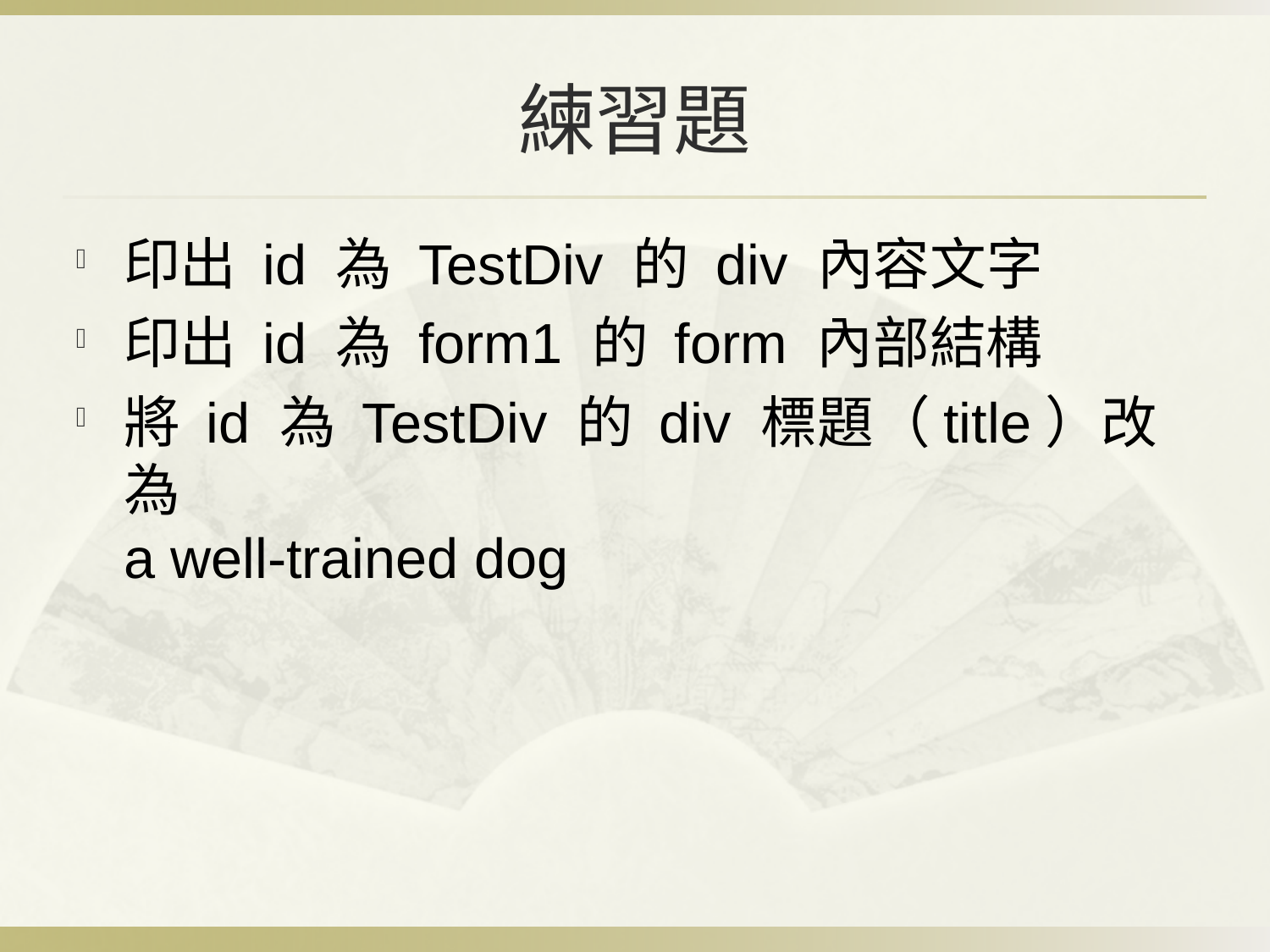

# 練習題
印出 id 為 TestDiv 的 div 內容文字
印出 id 為 form1 的 form 內部結構
將 id 為 TestDiv 的 div 標題（title）改為
a well-trained dog